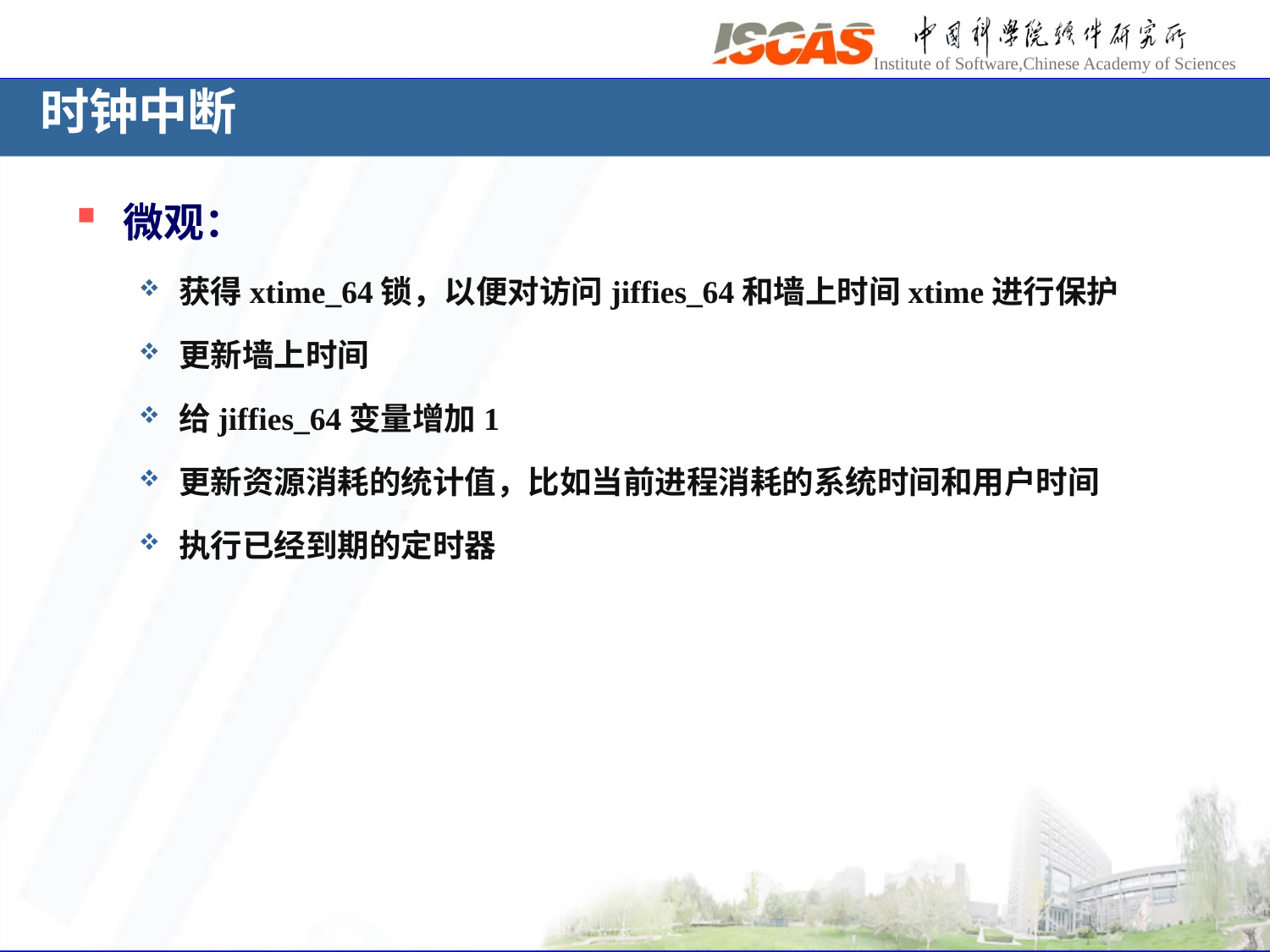

# 时钟中断
微观：
获得xtime_64锁，以便对访问jiffies_64和墙上时间xtime进行保护
更新墙上时间
给jiffies_64变量增加1
更新资源消耗的统计值，比如当前进程消耗的系统时间和用户时间
执行已经到期的定时器